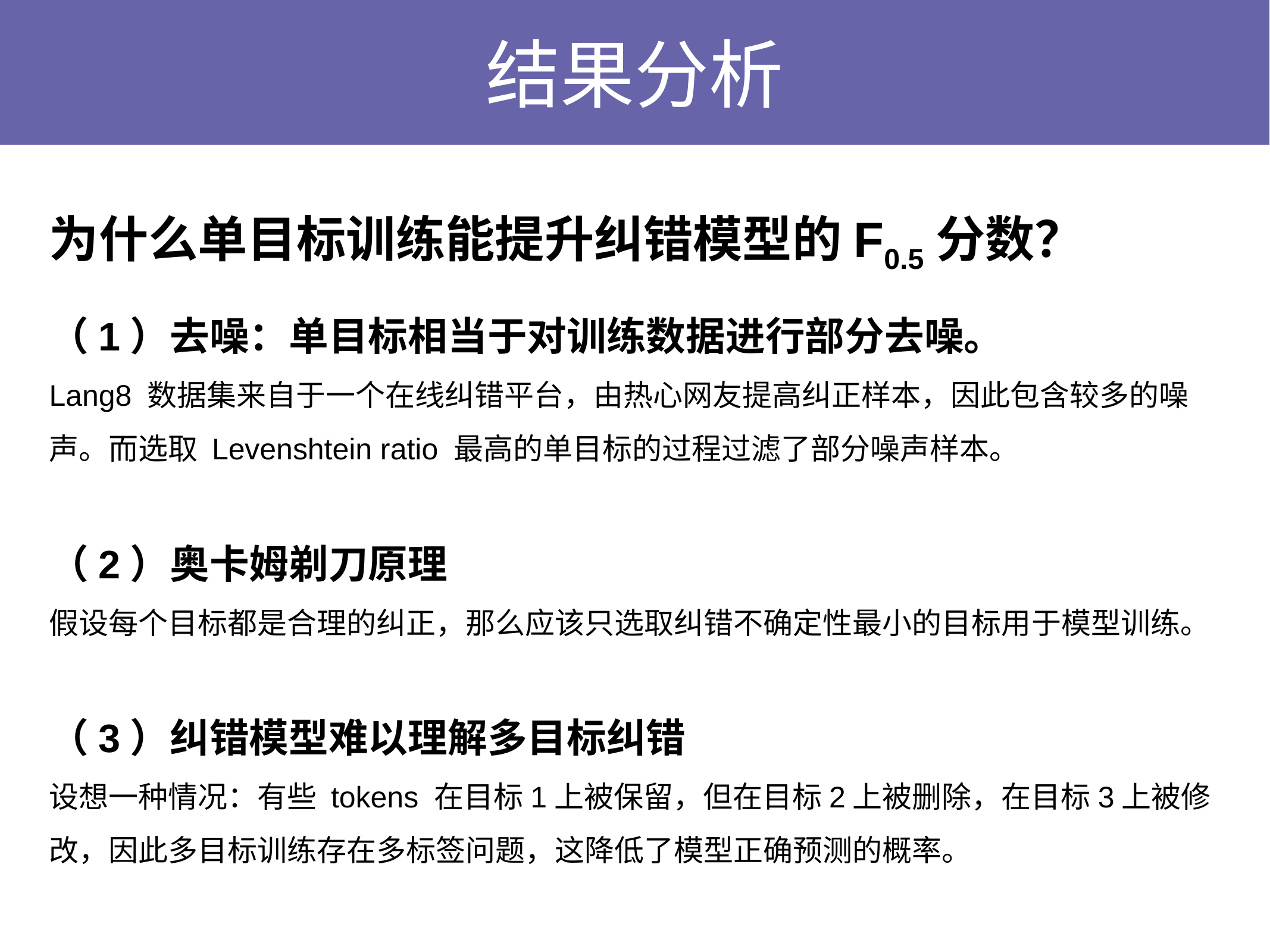

结果分析
为什么单目标训练能提升纠错模型的F0.5分数？
（1）去噪：单目标相当于对训练数据进行部分去噪。
Lang8 数据集来自于一个在线纠错平台，由热心网友提高纠正样本，因此包含较多的噪声。而选取 Levenshtein ratio 最高的单目标的过程过滤了部分噪声样本。

（2）奥卡姆剃刀原理
假设每个目标都是合理的纠正，那么应该只选取纠错不确定性最小的目标用于模型训练。

（3）纠错模型难以理解多目标纠错
设想一种情况：有些 tokens 在目标1上被保留，但在目标2上被删除，在目标3上被修改，因此多目标训练存在多标签问题，这降低了模型正确预测的概率。